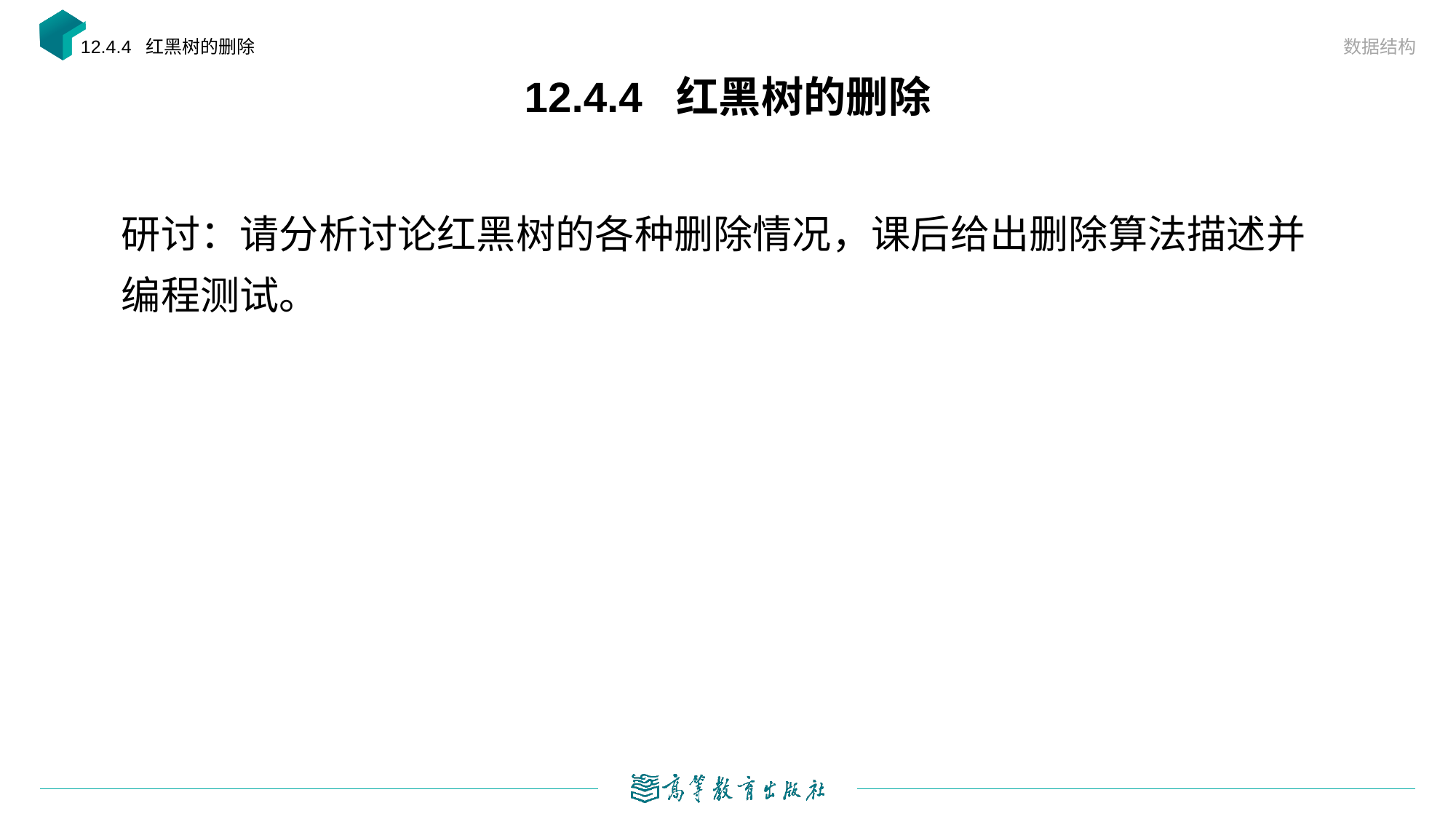

数据结构
12.4.4  红黑树的删除
# 12.4.4  红黑树的删除
研讨：请分析讨论红黑树的各种删除情况，课后给出删除算法描述并编程测试。